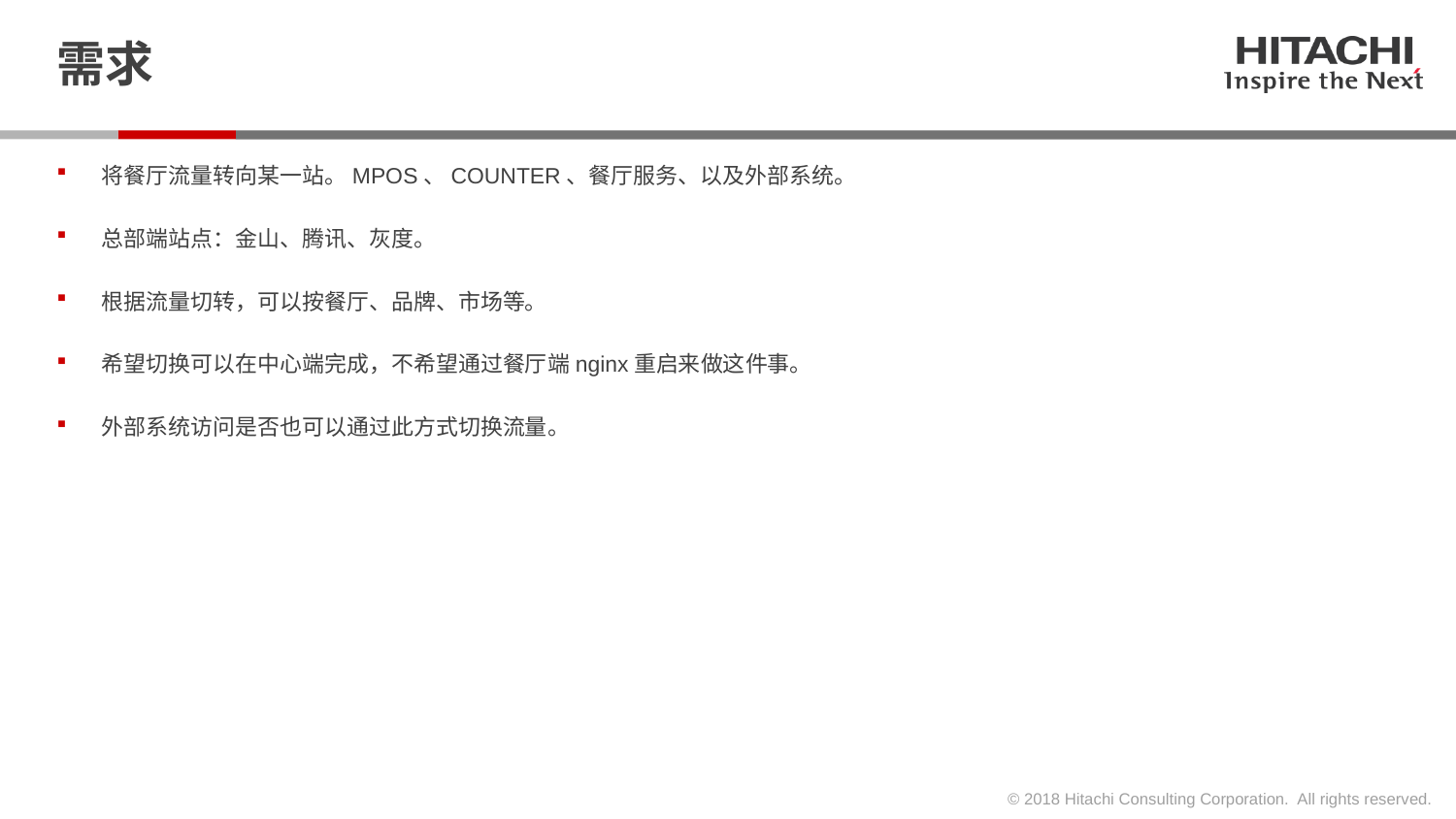

# 需求
将餐厅流量转向某一站。MPOS、COUNTER、餐厅服务、以及外部系统。
总部端站点：金山、腾讯、灰度。
根据流量切转，可以按餐厅、品牌、市场等。
希望切换可以在中心端完成，不希望通过餐厅端nginx重启来做这件事。
外部系统访问是否也可以通过此方式切换流量。